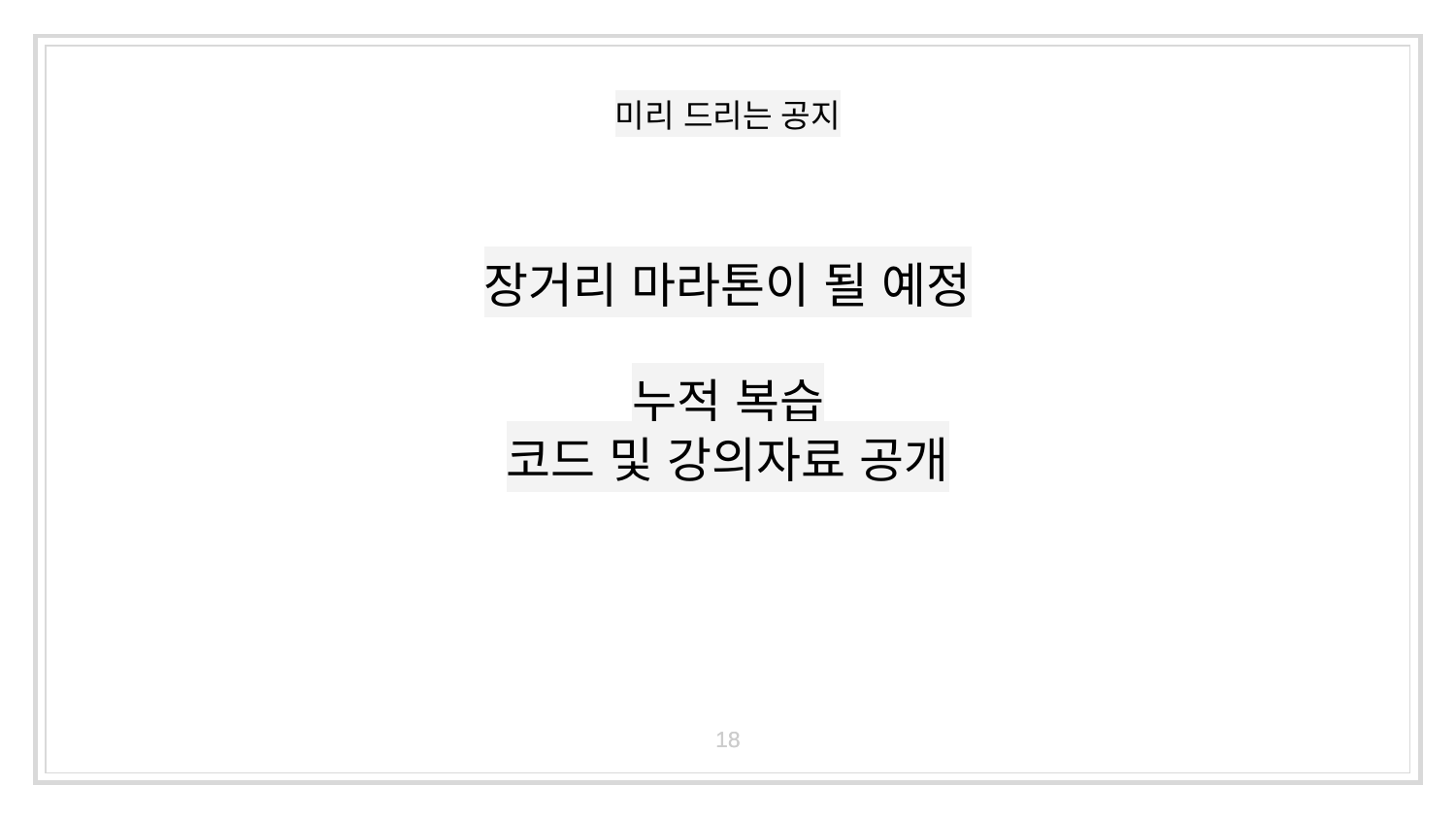

# 미리 드리는 공지
장거리 마라톤이 될 예정

누적 복습
코드 및 강의자료 공개
18
18